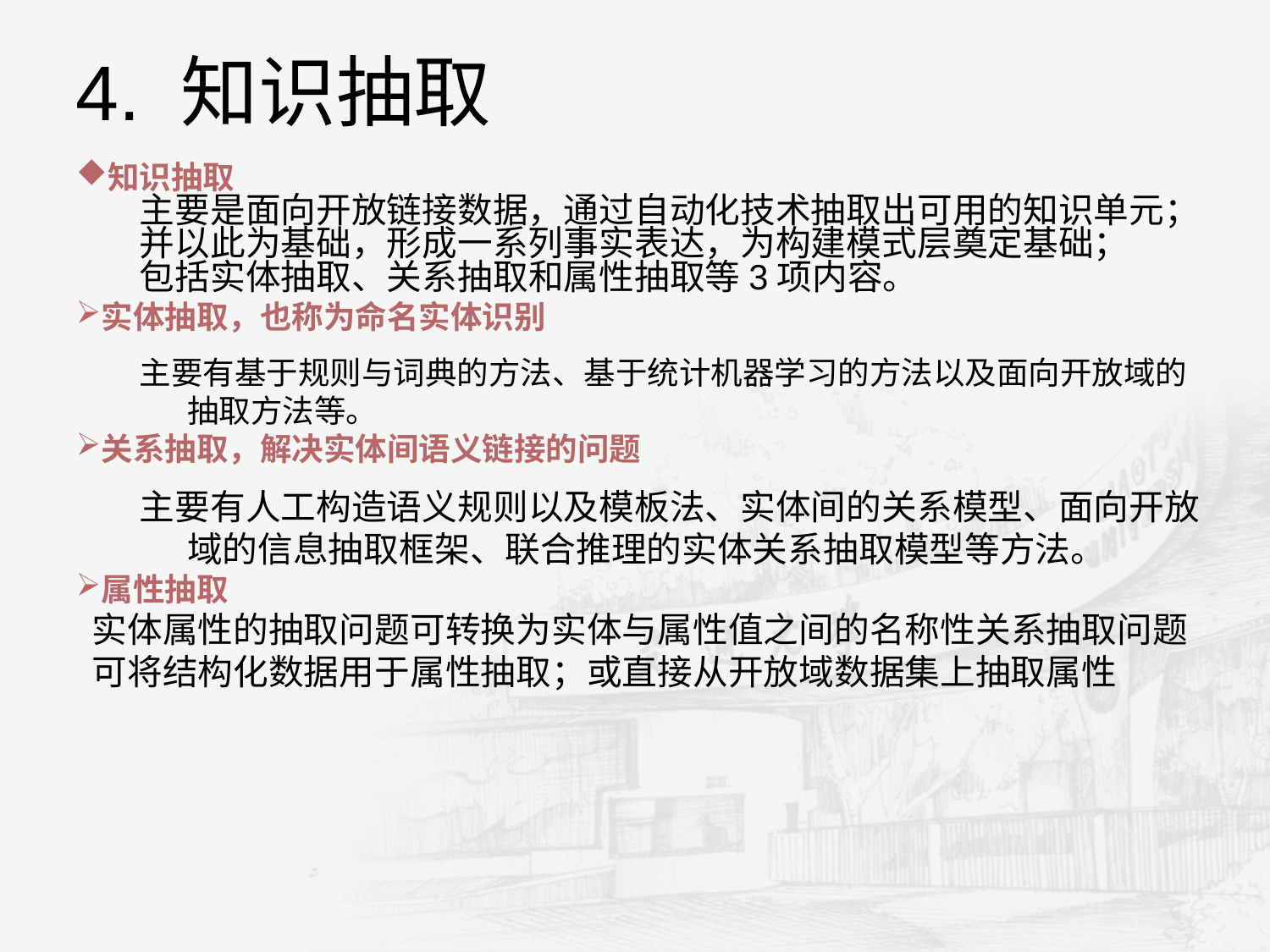

4. 知识抽取
知识抽取
主要是面向开放链接数据，通过自动化技术抽取出可用的知识单元；
并以此为基础，形成一系列事实表达，为构建模式层奠定基础；
包括实体抽取、关系抽取和属性抽取等3项内容。
实体抽取，也称为命名实体识别
主要有基于规则与词典的方法、基于统计机器学习的方法以及面向开放域的抽取方法等。
关系抽取，解决实体间语义链接的问题
主要有人工构造语义规则以及模板法、实体间的关系模型、面向开放域的信息抽取框架、联合推理的实体关系抽取模型等方法。
属性抽取
实体属性的抽取问题可转换为实体与属性值之间的名称性关系抽取问题
可将结构化数据用于属性抽取；或直接从开放域数据集上抽取属性
58